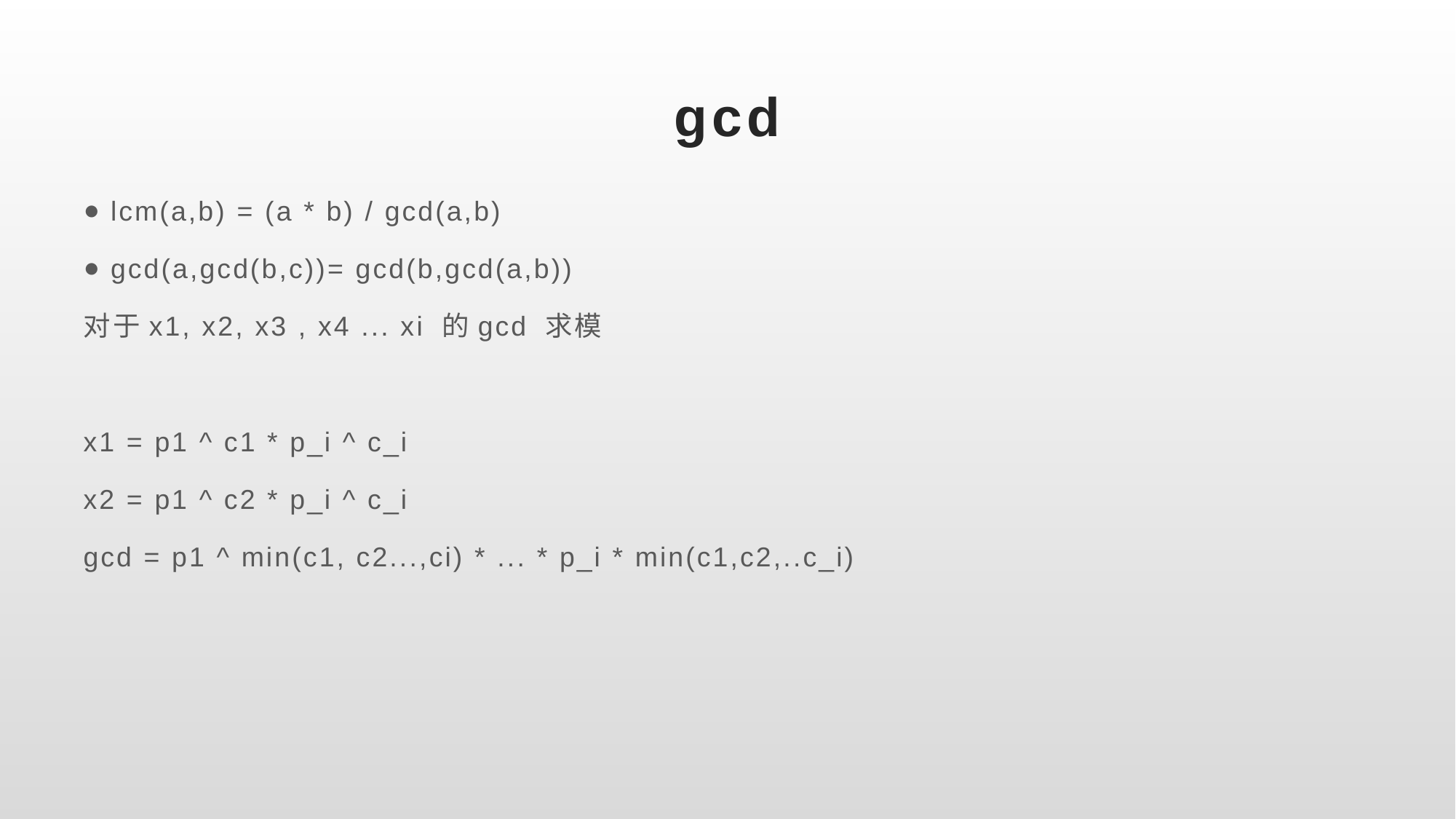

# gcd
lcm(a,b) = (a * b) / gcd(a,b)
gcd(a,gcd(b,c))= gcd(b,gcd(a,b))
对于x1, x2, x3 , x4 ... xi 的gcd 求模

x1 = p1 ^ c1 * p_i ^ c_i
x2 = p1 ^ c2 * p_i ^ c_i
gcd = p1 ^ min(c1, c2...,ci) * ... * p_i * min(c1,c2,..c_i)